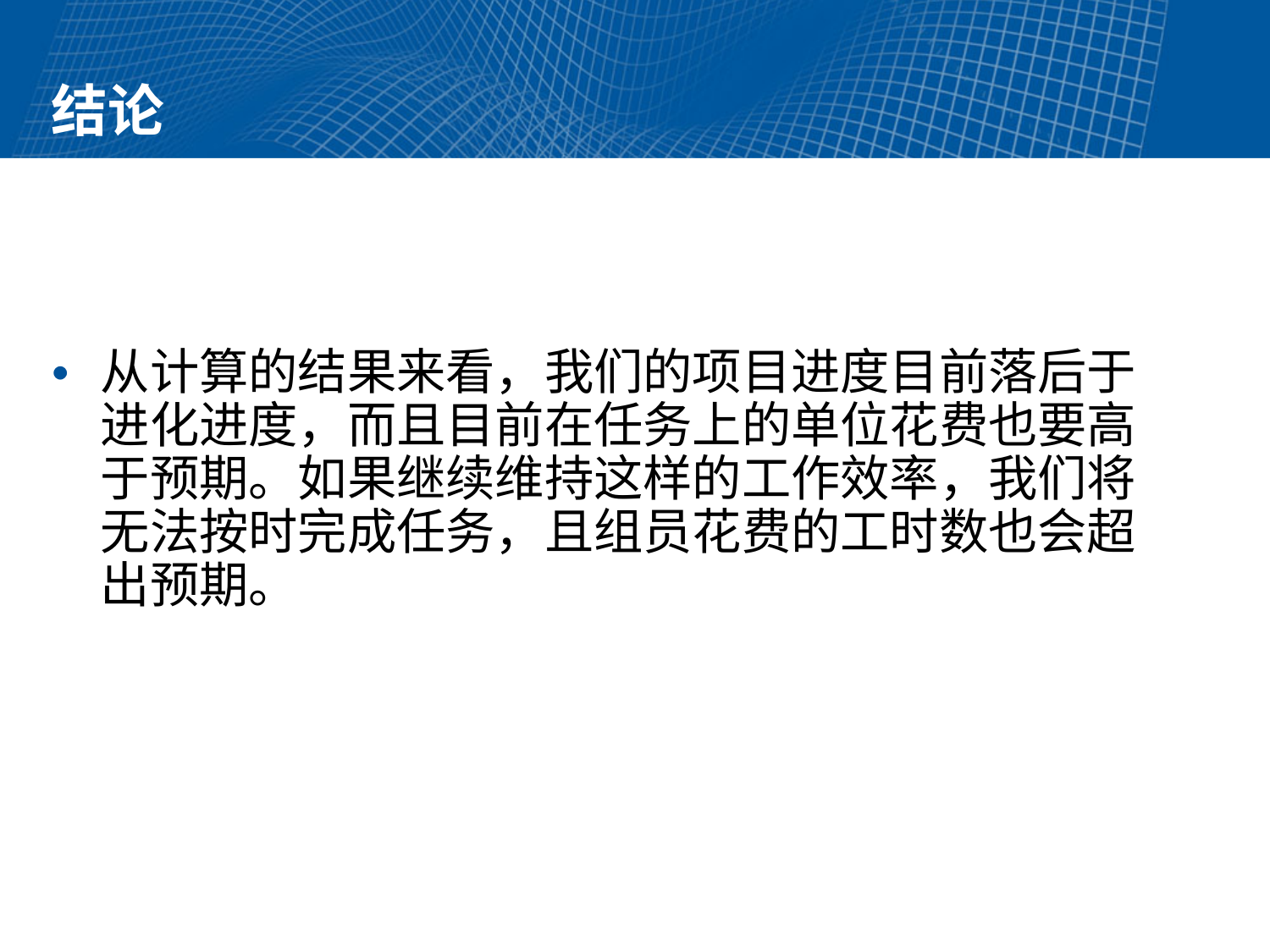

# 结论

从计算的结果来看，我们的项目进度目前落后于进化进度，而且目前在任务上的单位花费也要高于预期。如果继续维持这样的工作效率，我们将无法按时完成任务，且组员花费的工时数也会超出预期。